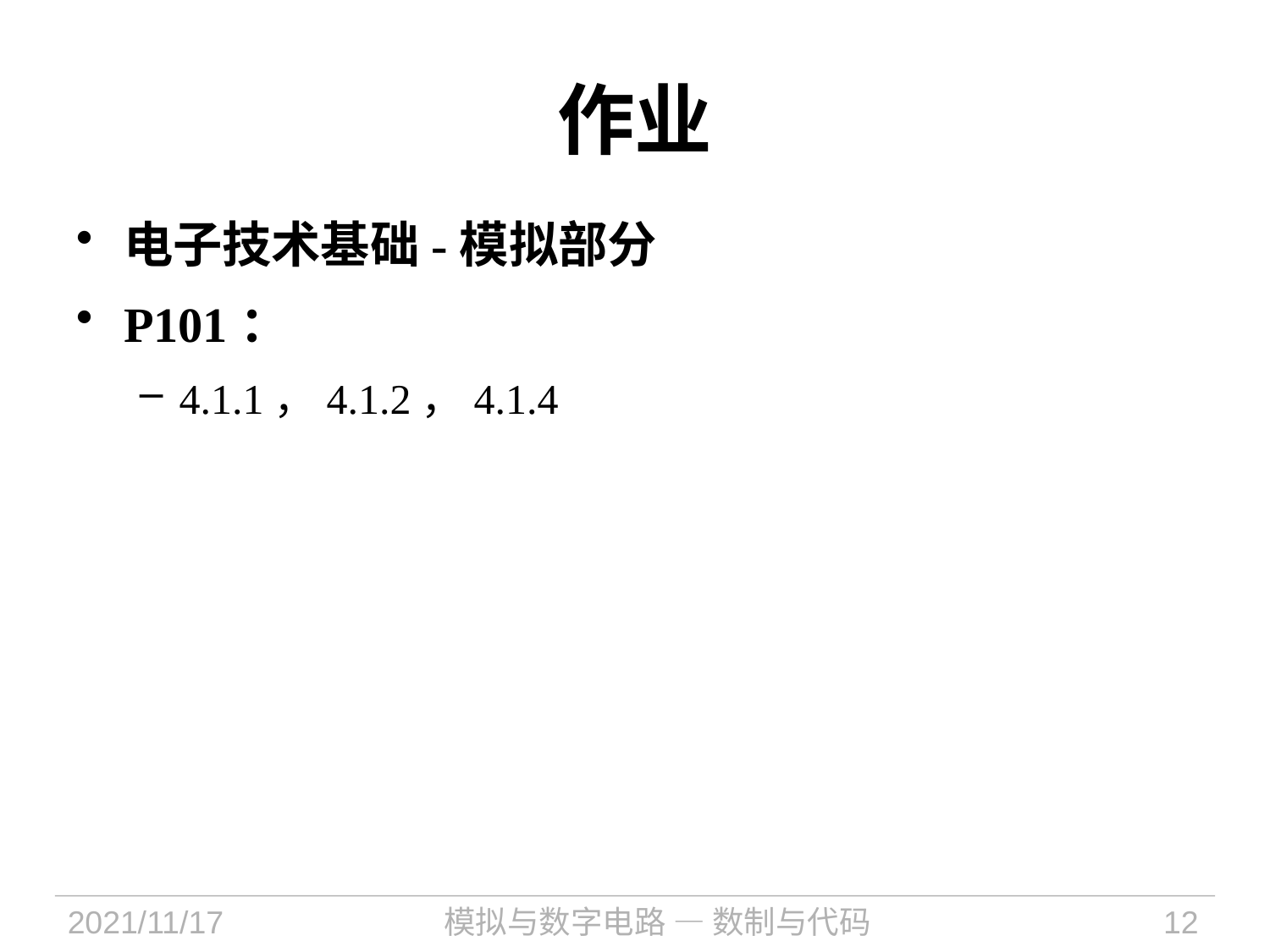

# 作业
电子技术基础-模拟部分
P101：
4.1.1，4.1.2，4.1.4

2021/11/17
模拟与数字电路 — 数制与代码
12